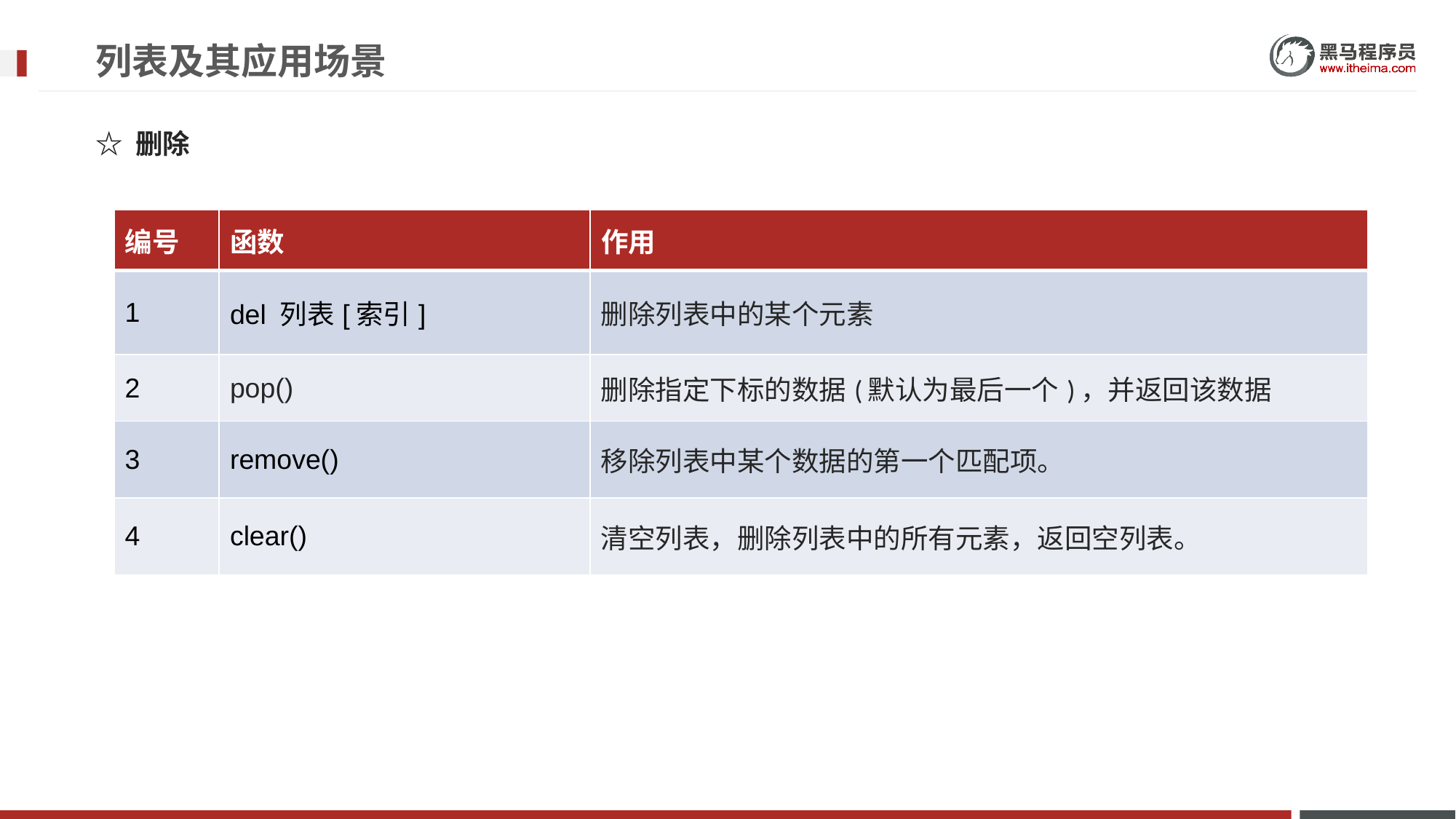

# 列表及其应用场景
☆ 删除
| 编号 | 函数 | 作用 |
| --- | --- | --- |
| 1 | del 列表[索引] | 删除列表中的某个元素 |
| 2 | pop() | 删除指定下标的数据(默认为最后一个)，并返回该数据 |
| 3 | remove() | 移除列表中某个数据的第一个匹配项。 |
| 4 | clear() | 清空列表，删除列表中的所有元素，返回空列表。 |